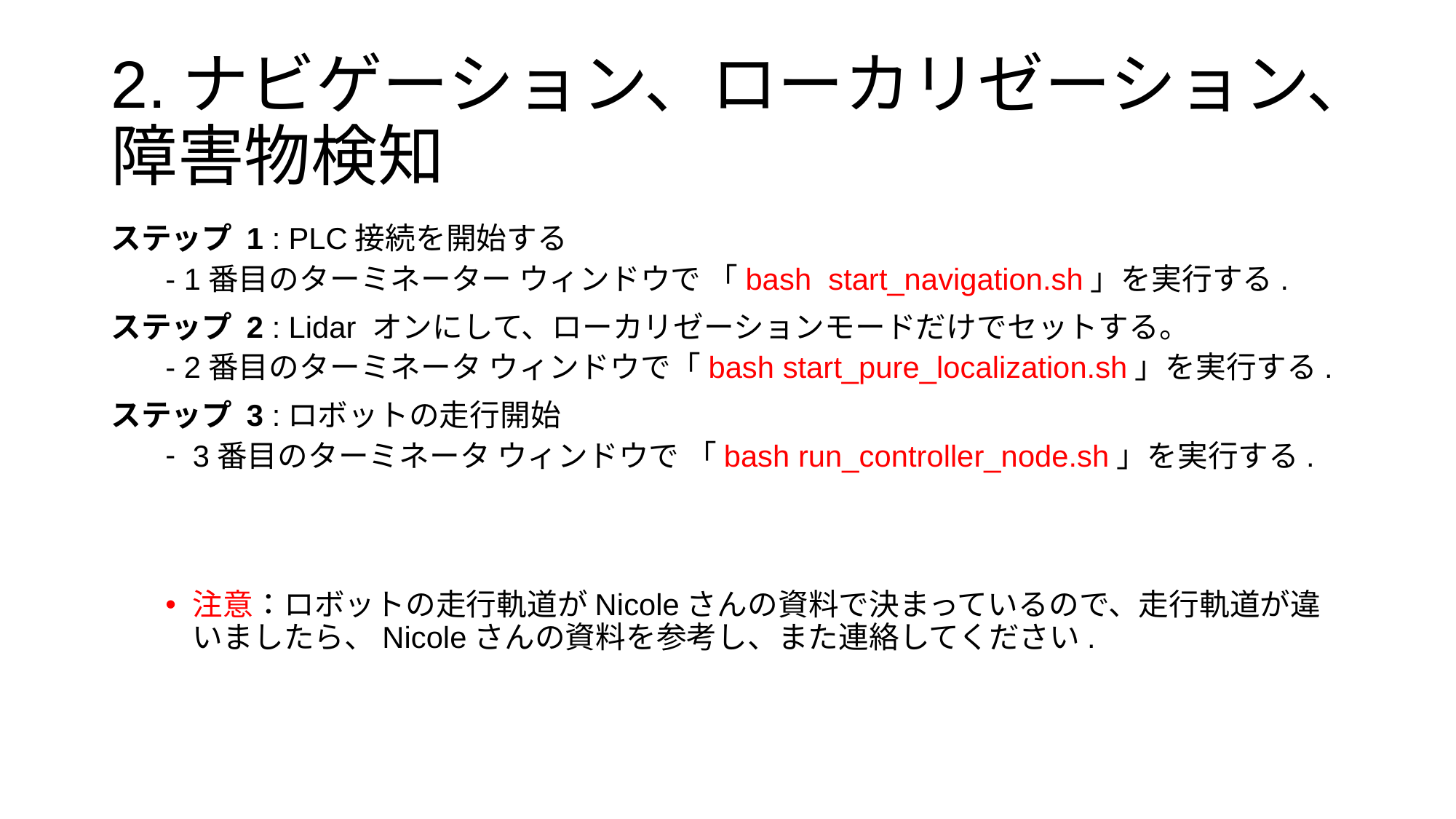

# 2.ナビゲーション、ローカリゼーション、障害物検知
ステップ 1 : PLC接続を開始する
- 1番目のターミネーター ウィンドウで 「bash  start_navigation.sh」を実行する.
ステップ 2 : Lidar オンにして、ローカリゼーションモードだけでセットする。
- 2番目のターミネータ ウィンドウで「bash start_pure_localization.sh」を実行する.
ステップ 3 :ロボットの走行開始
3番目のターミネータ ウィンドウで 「bash run_controller_node.sh」を実行する.

注意：ロボットの走行軌道がNicoleさんの資料で決まっているので、走行軌道が違いましたら、Nicoleさんの資料を参考し、また連絡してください.